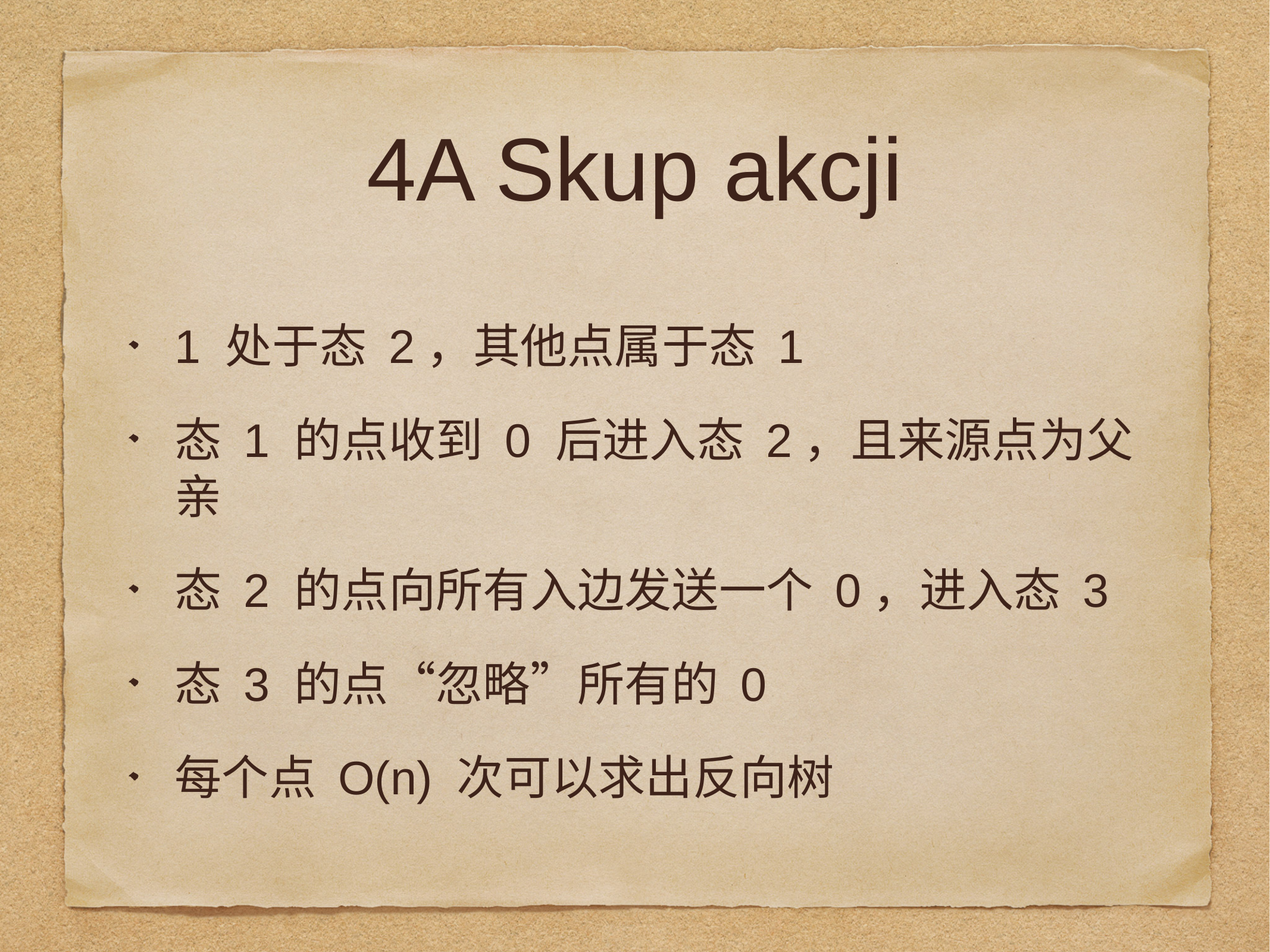

# 4A Skup akcji
1 处于态 2，其他点属于态 1
态 1 的点收到 0 后进入态 2，且来源点为父亲
态 2 的点向所有入边发送一个 0，进入态 3
态 3 的点“忽略”所有的 0
每个点 O(n) 次可以求出反向树